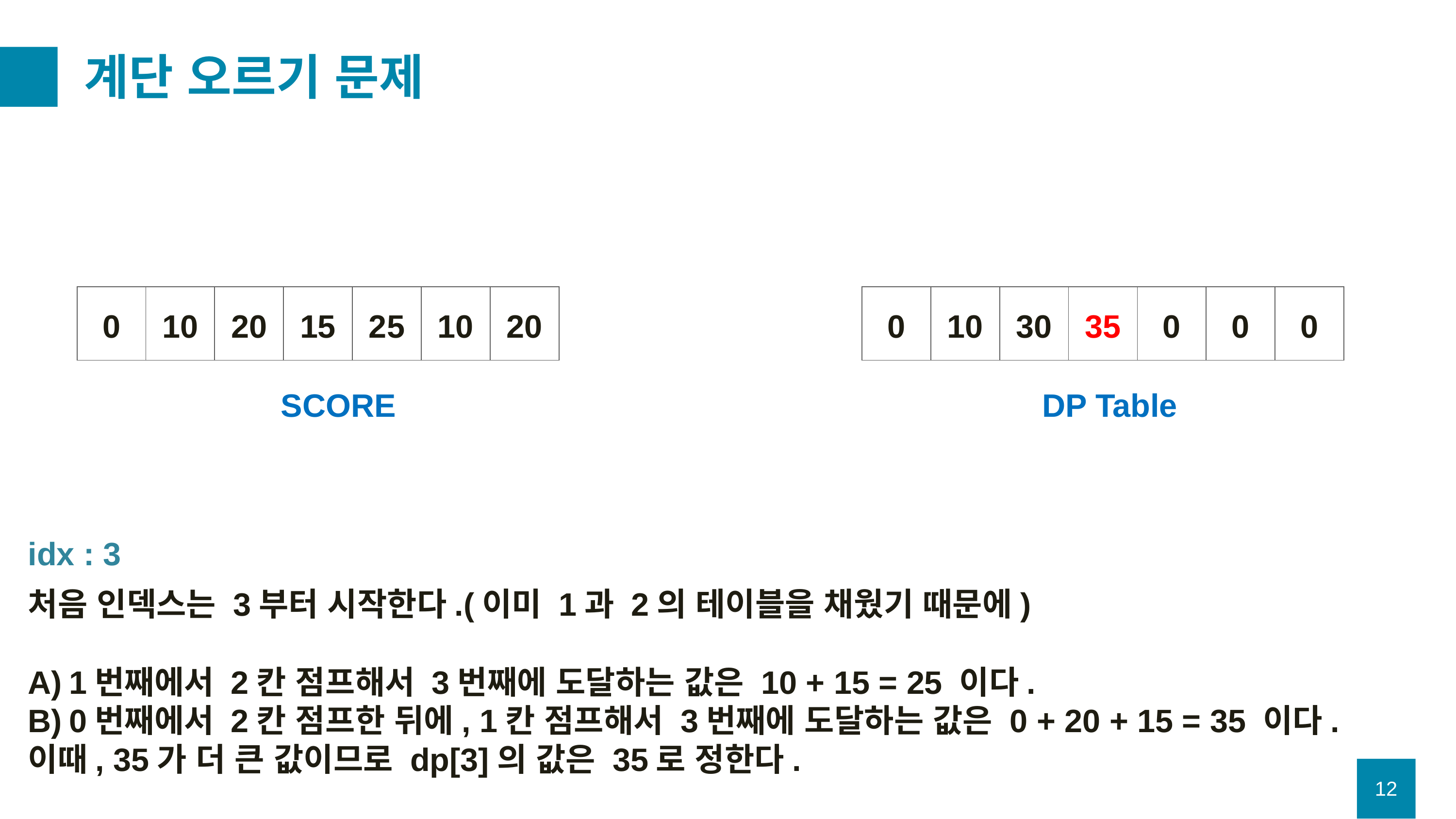

# 계단 오르기 문제
| 0 | 10 | 30 | 35 | 0 | 0 | 0 |
| --- | --- | --- | --- | --- | --- | --- |
| 0 | 10 | 20 | 15 | 25 | 10 | 20 |
| --- | --- | --- | --- | --- | --- | --- |
SCORE
DP Table
idx : 3
처음 인덱스는 3부터 시작한다.(이미 1과 2의 테이블을 채웠기 때문에)

1번째에서 2칸 점프해서 3번째에 도달하는 값은 10 + 15 = 25 이다.
0번째에서 2칸 점프한 뒤에, 1칸 점프해서 3번째에 도달하는 값은 0 + 20 + 15 = 35 이다.
이때, 35가 더 큰 값이므로 dp[3]의 값은 35로 정한다.
12